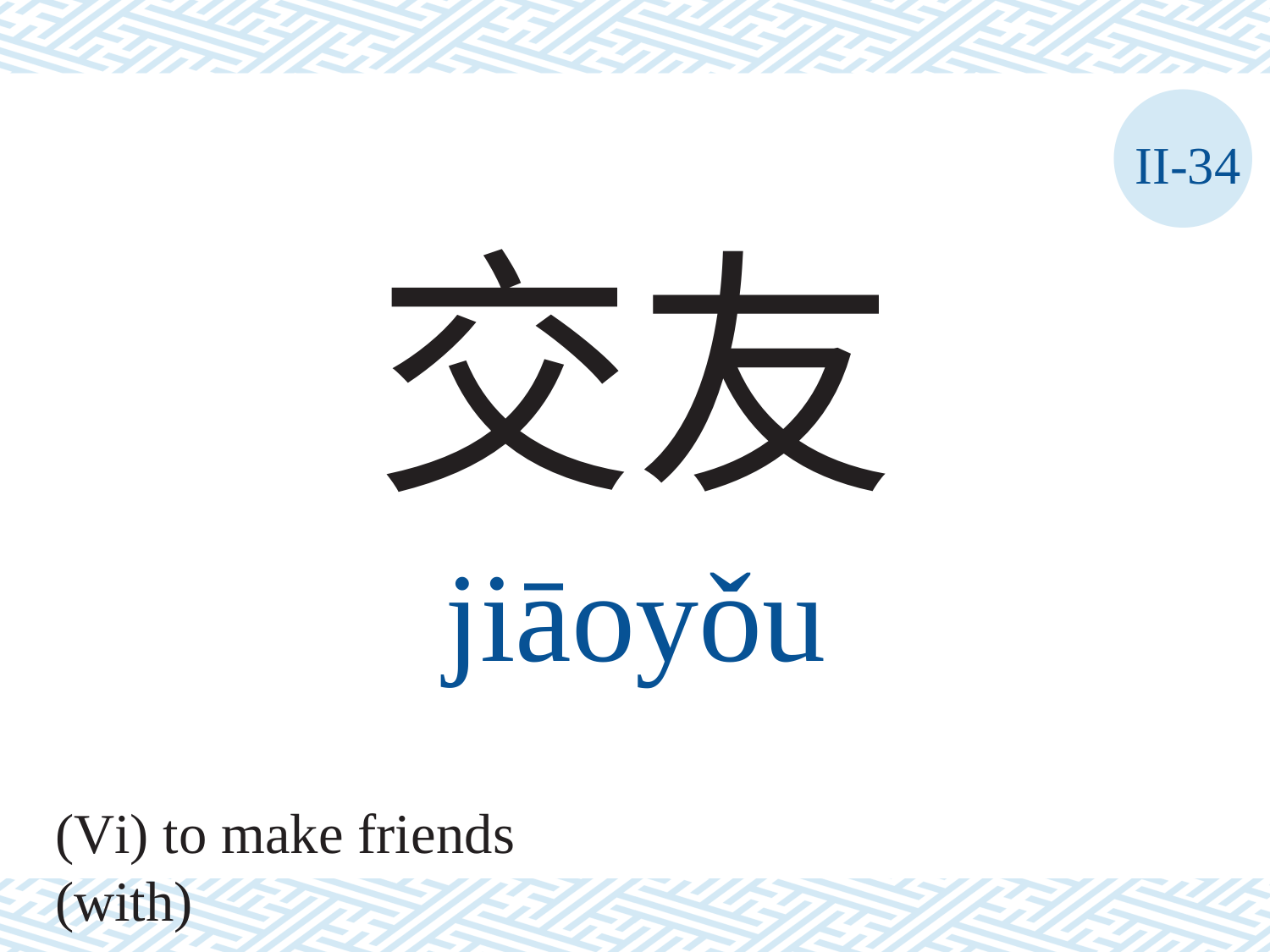

II-34
交友
jiāoyǒu
(Vi) to make friends (with)